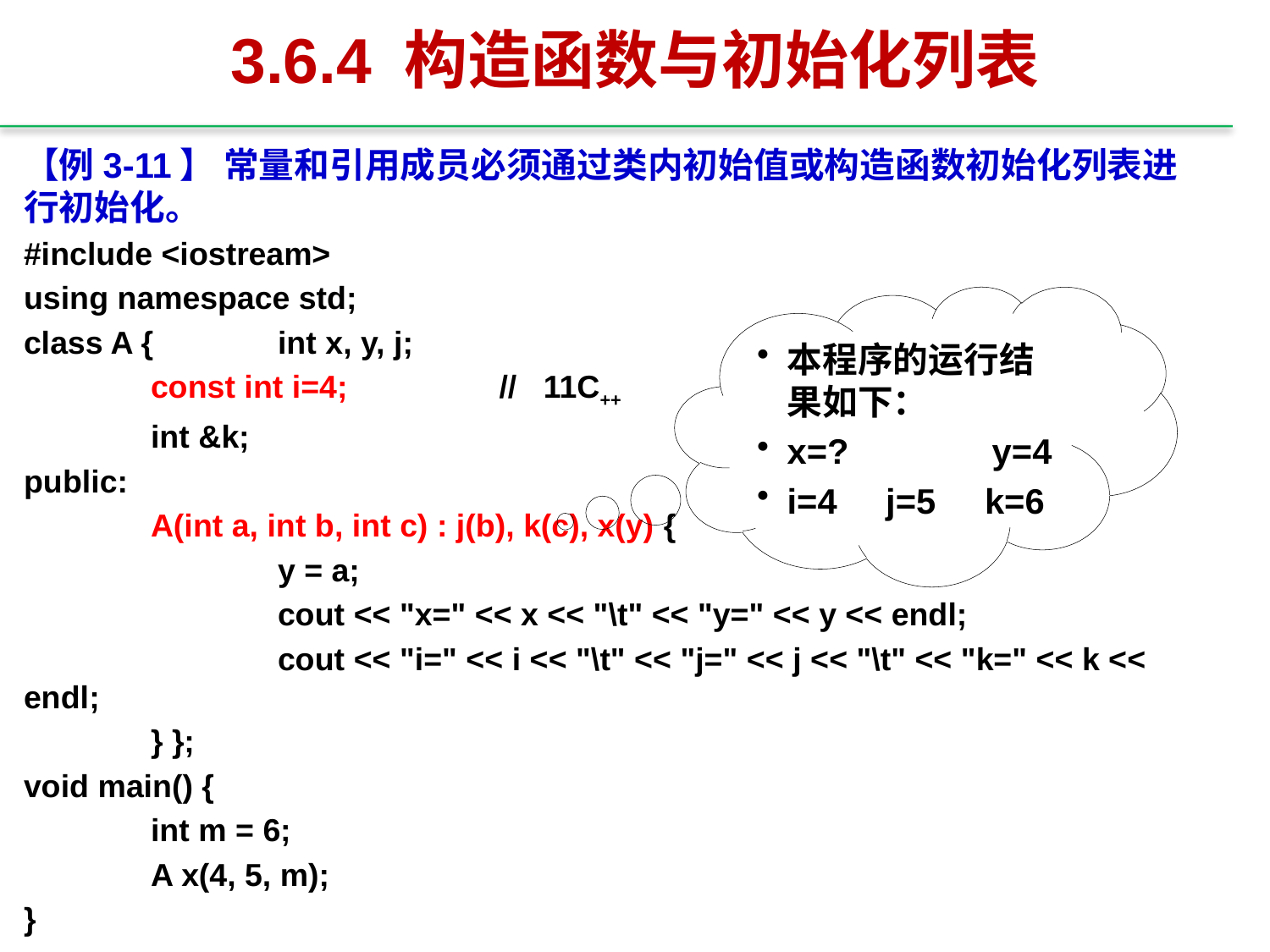

# 3.6.4 构造函数与初始化列表
【例3-11】 常量和引用成员必须通过类内初始值或构造函数初始化列表进行初始化。
#include <iostream>
using namespace std;
class A { 	int x, y, j;
	const int i=4;                 //   11C++
	int &k;
public:
	A(int a, int b, int c) : j(b), k(c), x(y) {
		y = a;
		cout << "x=" << x << "\t" << "y=" << y << endl;
		cout << "i=" << i << "\t" << "j=" << j << "\t" << "k=" << k << endl;
	} };
void main() {
	int m = 6;
	A x(4, 5, m);
}

本程序的运行结果如下：
x=? 	        y=4
i=4     j=5     k=6